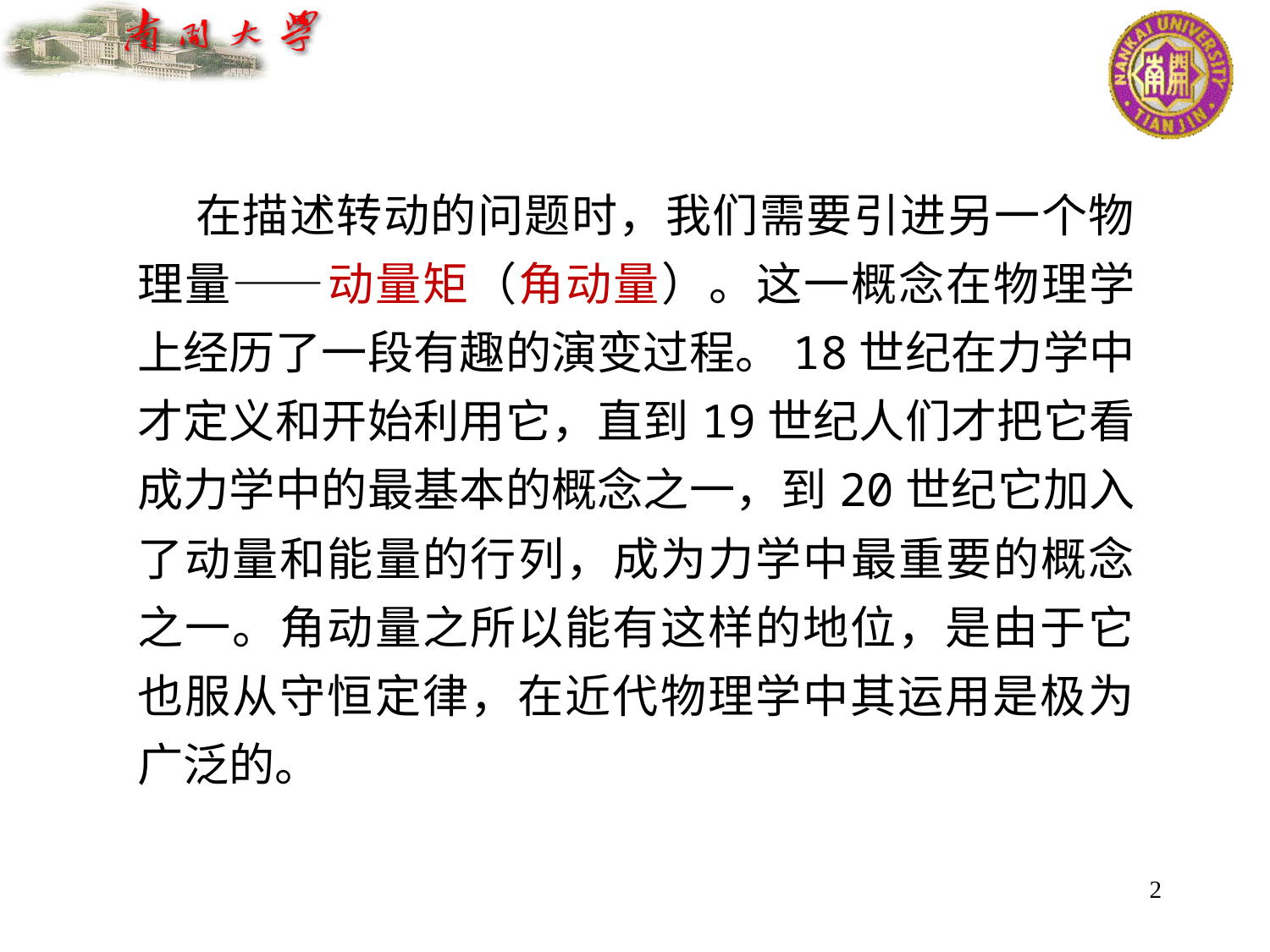

在描述转动的问题时，我们需要引进另一个物理量——动量矩（角动量）。这一概念在物理学上经历了一段有趣的演变过程。18世纪在力学中才定义和开始利用它，直到19世纪人们才把它看成力学中的最基本的概念之一，到20世纪它加入了动量和能量的行列，成为力学中最重要的概念之一。角动量之所以能有这样的地位，是由于它也服从守恒定律，在近代物理学中其运用是极为广泛的。
2